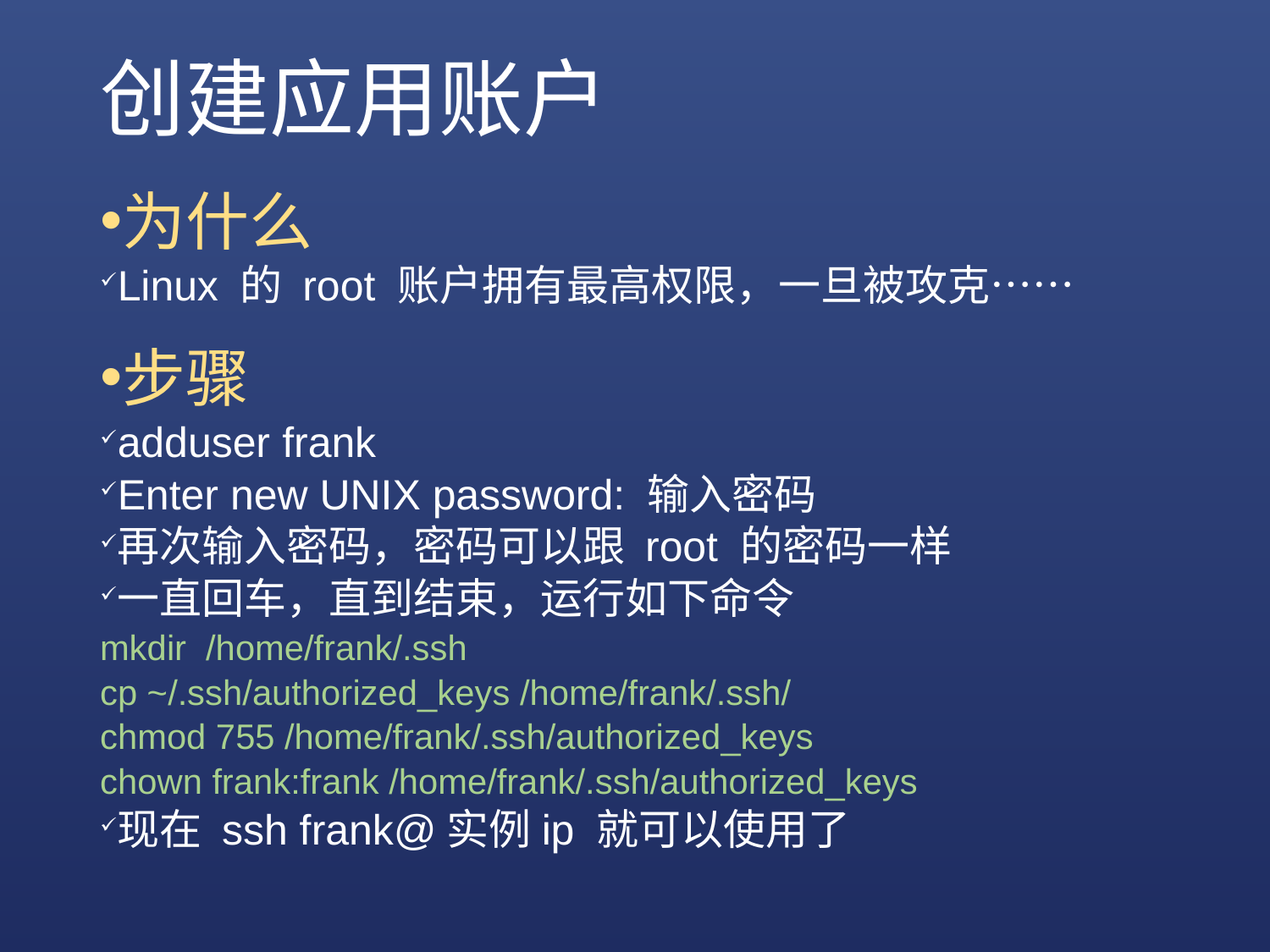

# 创建应用账户
为什么
Linux 的 root 账户拥有最高权限，一旦被攻克……
步骤
adduser frank
Enter new UNIX password: 输入密码
再次输入密码，密码可以跟 root 的密码一样
一直回车，直到结束，运行如下命令
mkdir  /home/frank/.ssh
cp ~/.ssh/authorized_keys /home/frank/.ssh/
chmod 755 /home/frank/.ssh/authorized_keys
chown frank:frank /home/frank/.ssh/authorized_keys
现在 ssh frank@实例ip 就可以使用了